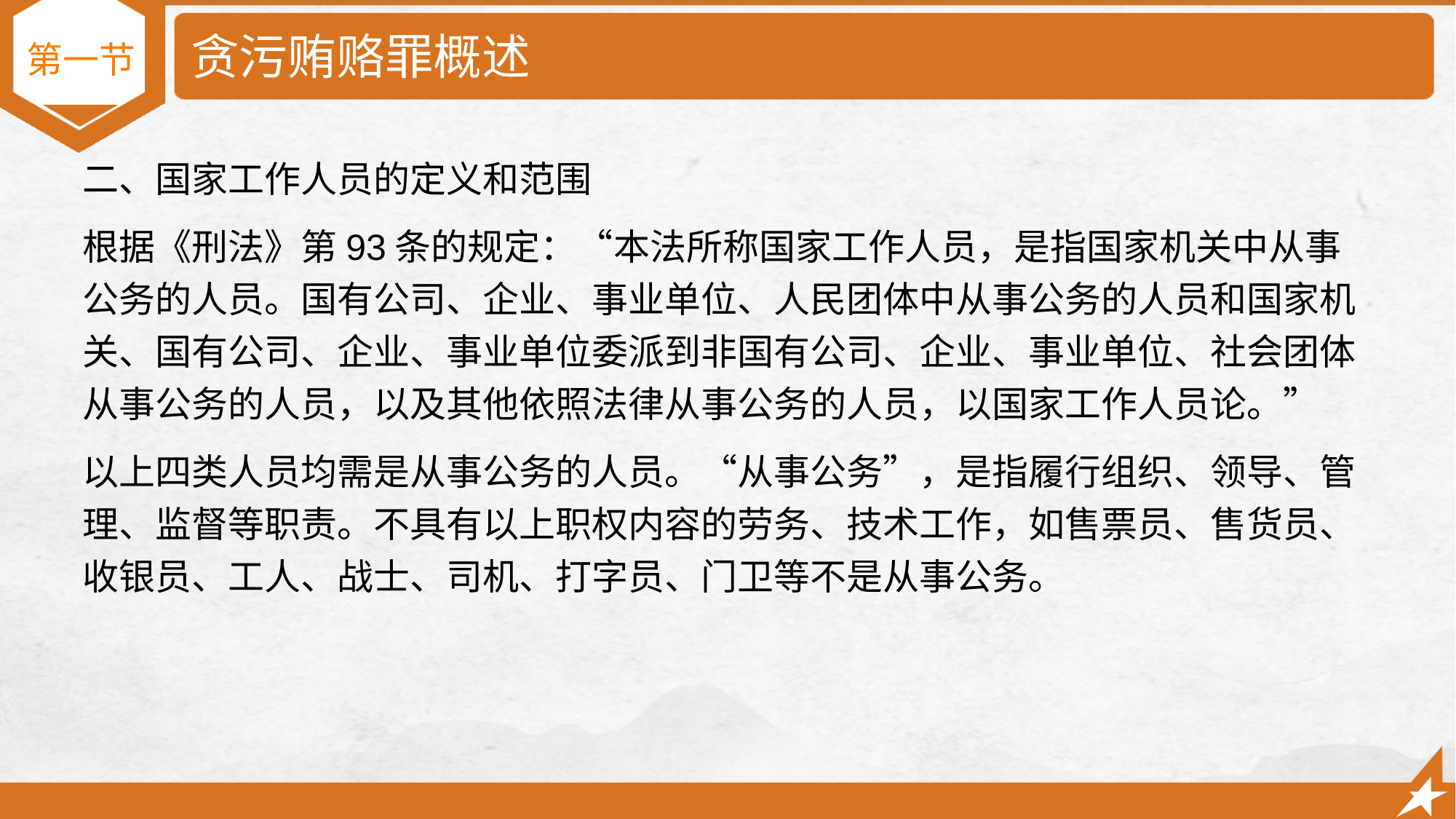

# 贪污贿赂罪概述
第一节
二、国家工作人员的定义和范围
根据《刑法》第93条的规定：“本法所称国家工作人员，是指国家机关中从事公务的人员。国有公司、企业、事业单位、人民团体中从事公务的人员和国家机关、国有公司、企业、事业单位委派到非国有公司、企业、事业单位、社会团体从事公务的人员，以及其他依照法律从事公务的人员，以国家工作人员论。”
以上四类人员均需是从事公务的人员。“从事公务”，是指履行组织、领导、管理、监督等职责。不具有以上职权内容的劳务、技术工作，如售票员、售货员、收银员、工人、战士、司机、打字员、门卫等不是从事公务。